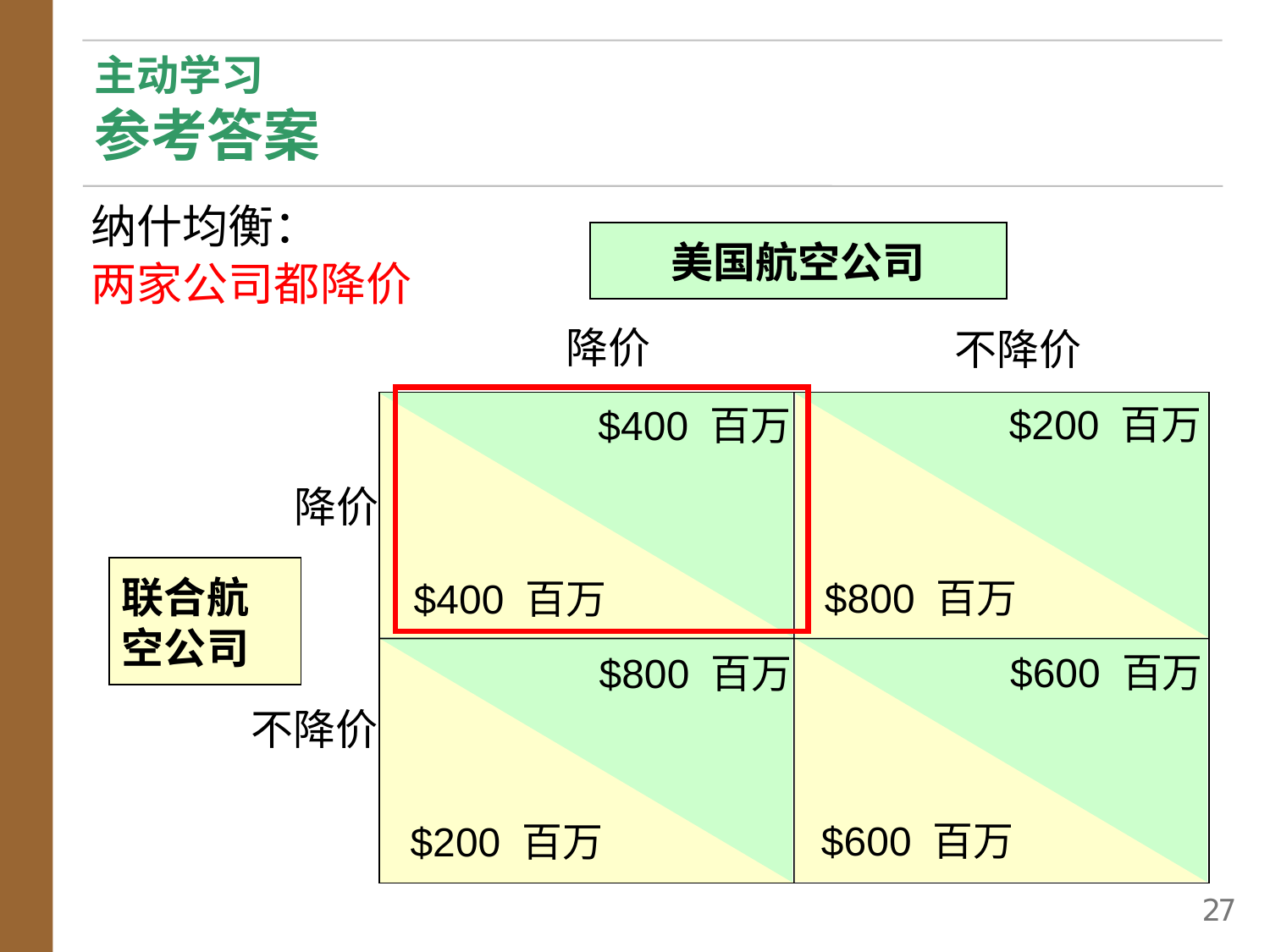

0

主动学习
参考答案
纳什均衡：
两家公司都降价
美国航空公司
降价
不降价

$200 百万
$400 百万
降价
联合航空公司
$800 百万
$400 百万
$600 百万
$800 百万
不降价
$600 百万
$200 百万
27